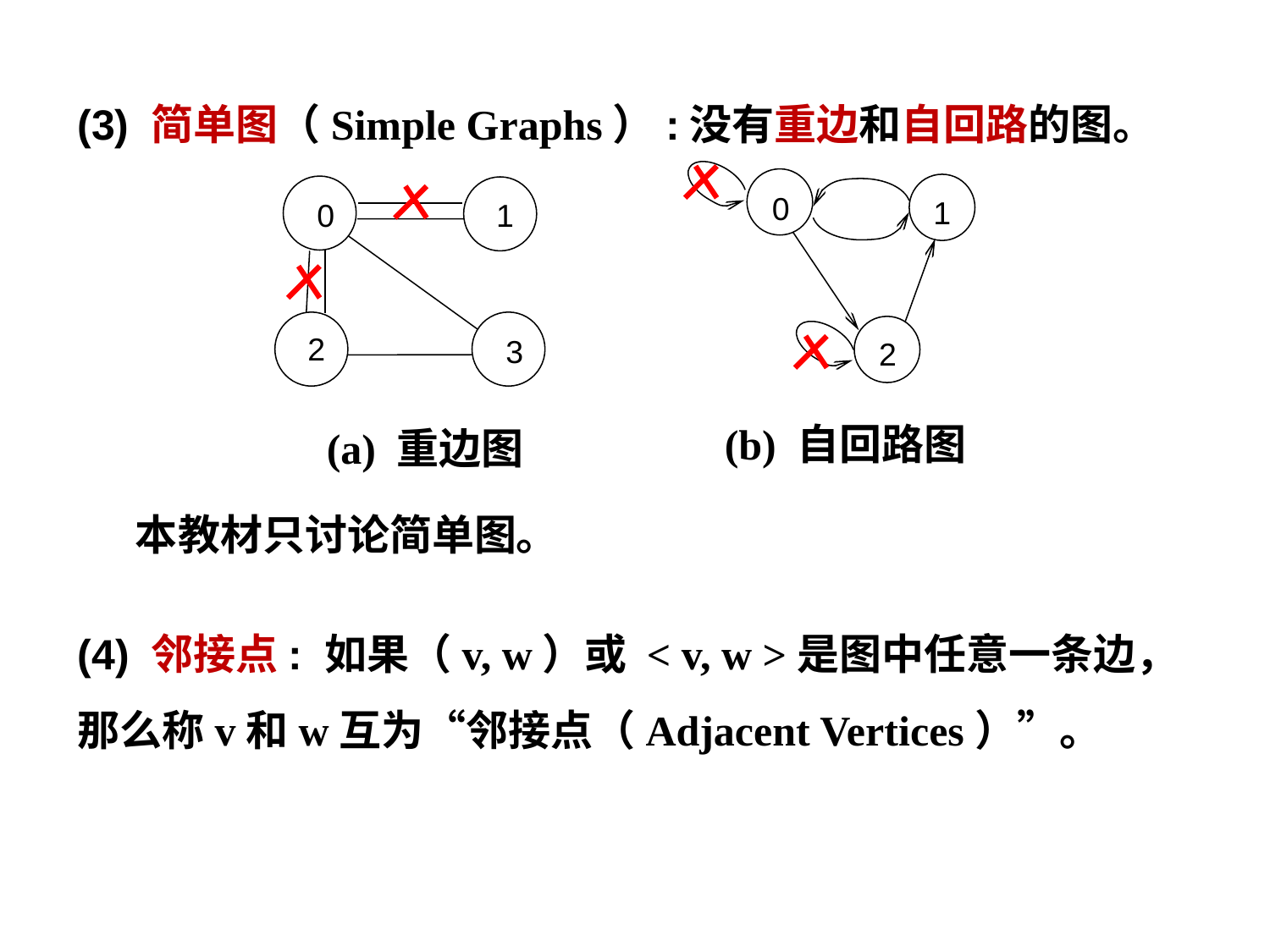

(3) 简单图（Simple Graphs）:没有重边和自回路的图。

0
1

2

1
0
2
3

 (b) 自回路图
 (a) 重边图
本教材只讨论简单图。
(4) 邻接点: 如果（v, w）或 < v, w >是图中任意一条边，那么称v和w互为“邻接点（Adjacent Vertices）”。